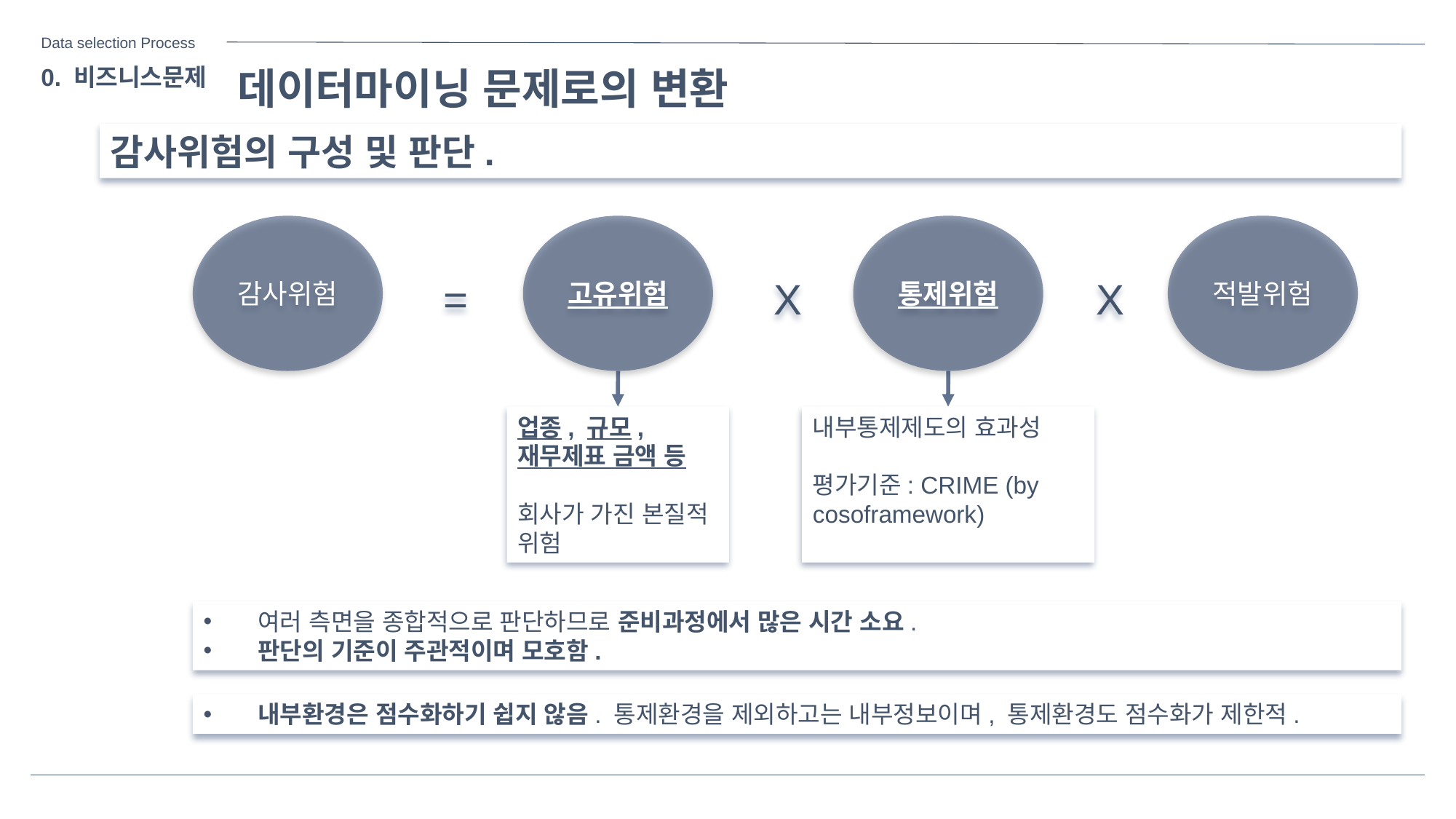

Data selection Process
0. 비즈니스문제
데이터마이닝 문제로의 변환
감사위험의 구성 및 판단.
적발위험
감사위험
고유위험
통제위험
=
X
X
업종, 규모, 재무제표 금액 등

회사가 가진 본질적 위험
내부통제제도의 효과성

평가기준: CRIME (by cosoframework)

여러 측면을 종합적으로 판단하므로 준비과정에서 많은 시간 소요.
판단의 기준이 주관적이며 모호함.
내부환경은 점수화하기 쉽지 않음. 통제환경을 제외하고는 내부정보이며, 통제환경도 점수화가 제한적.